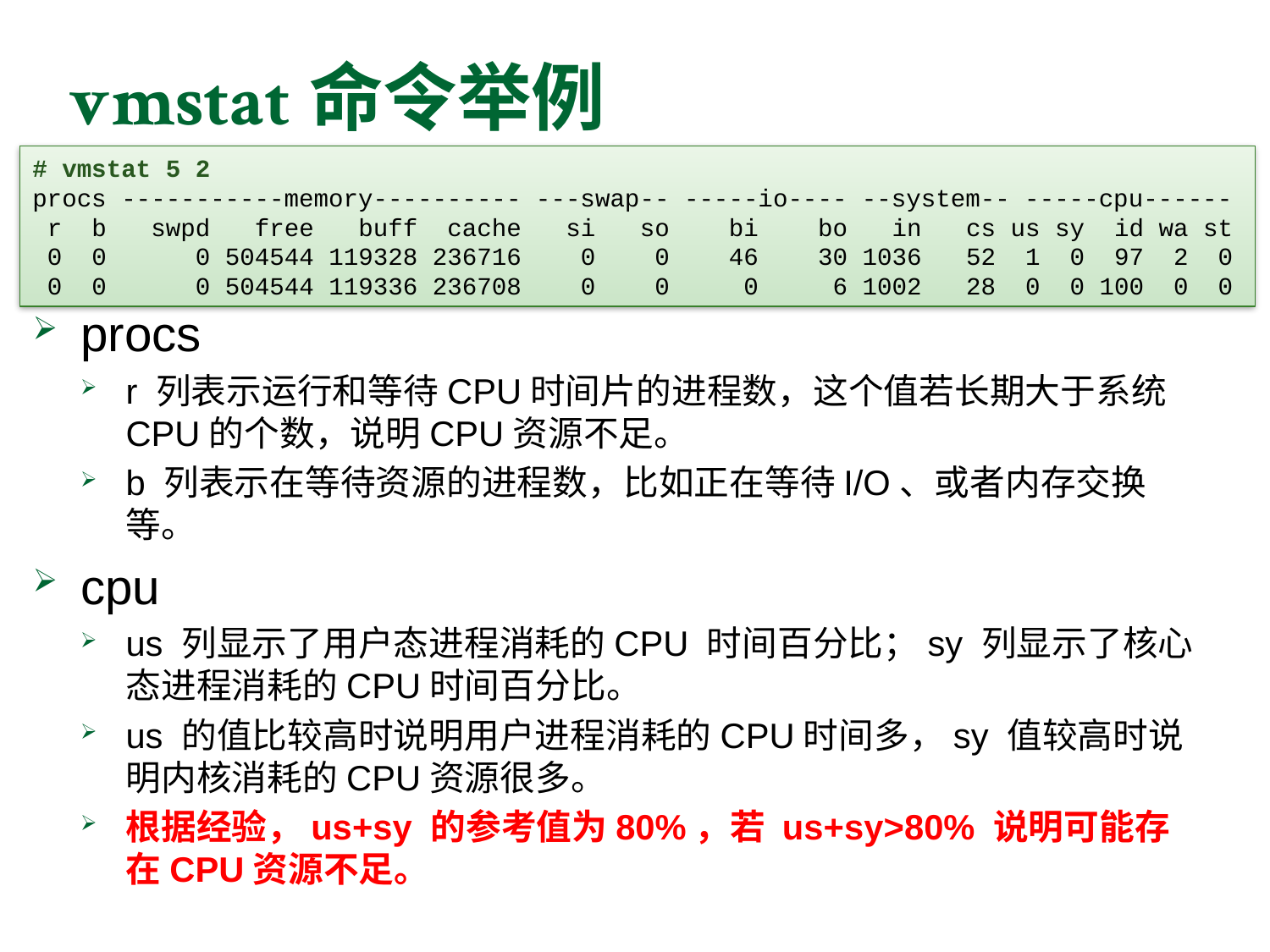

# vmstat命令举例
# vmstat 5 2
procs -----------memory---------- ---swap-- -----io---- --system-- -----cpu------
 r  b   swpd   free   buff  cache   si   so    bi    bo   in   cs us sy  id wa st
 0  0      0 504544 119328 236716    0    0    46    30 1036   52  1  0  97  2  0
 0  0      0 504544 119336 236708    0    0     0     6 1002   28  0  0 100  0  0
procs
r 列表示运行和等待CPU时间片的进程数，这个值若长期大于系统CPU的个数，说明CPU资源不足。
b 列表示在等待资源的进程数，比如正在等待I/O、或者内存交换等。
cpu
us 列显示了用户态进程消耗的CPU 时间百分比；sy 列显示了核心态进程消耗的CPU时间百分比。
us 的值比较高时说明用户进程消耗的CPU时间多，sy 值较高时说明内核消耗的CPU资源很多。
根据经验，us+sy 的参考值为80%，若 us+sy>80% 说明可能存在CPU资源不足。